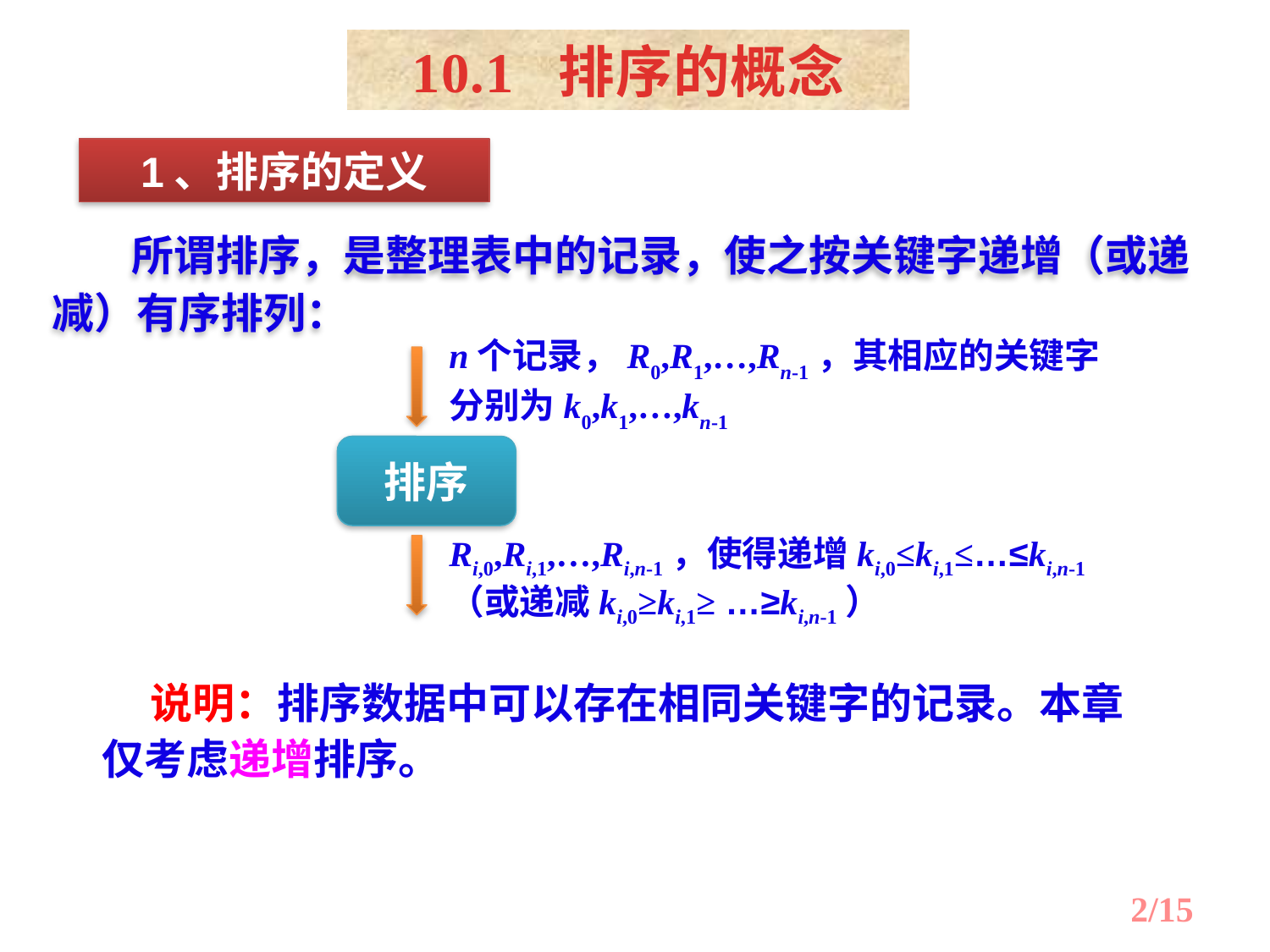

10.1  排序的概念
1、排序的定义
      所谓排序，是整理表中的记录，使之按关键字递增（或递减）有序排列：
n个记录，R0,R1,…,Rn-1，其相应的关键字分别为k0,k1,…,kn-1

排序
Ri,0,Ri,1,…,Ri,n-1，使得递增ki,0≤ki,1≤…≤ki,n-1 （或递减ki,0≥ki,1≥ …≥ki,n-1）

    说明：排序数据中可以存在相同关键字的记录。本章仅考虑递增排序。
2/15